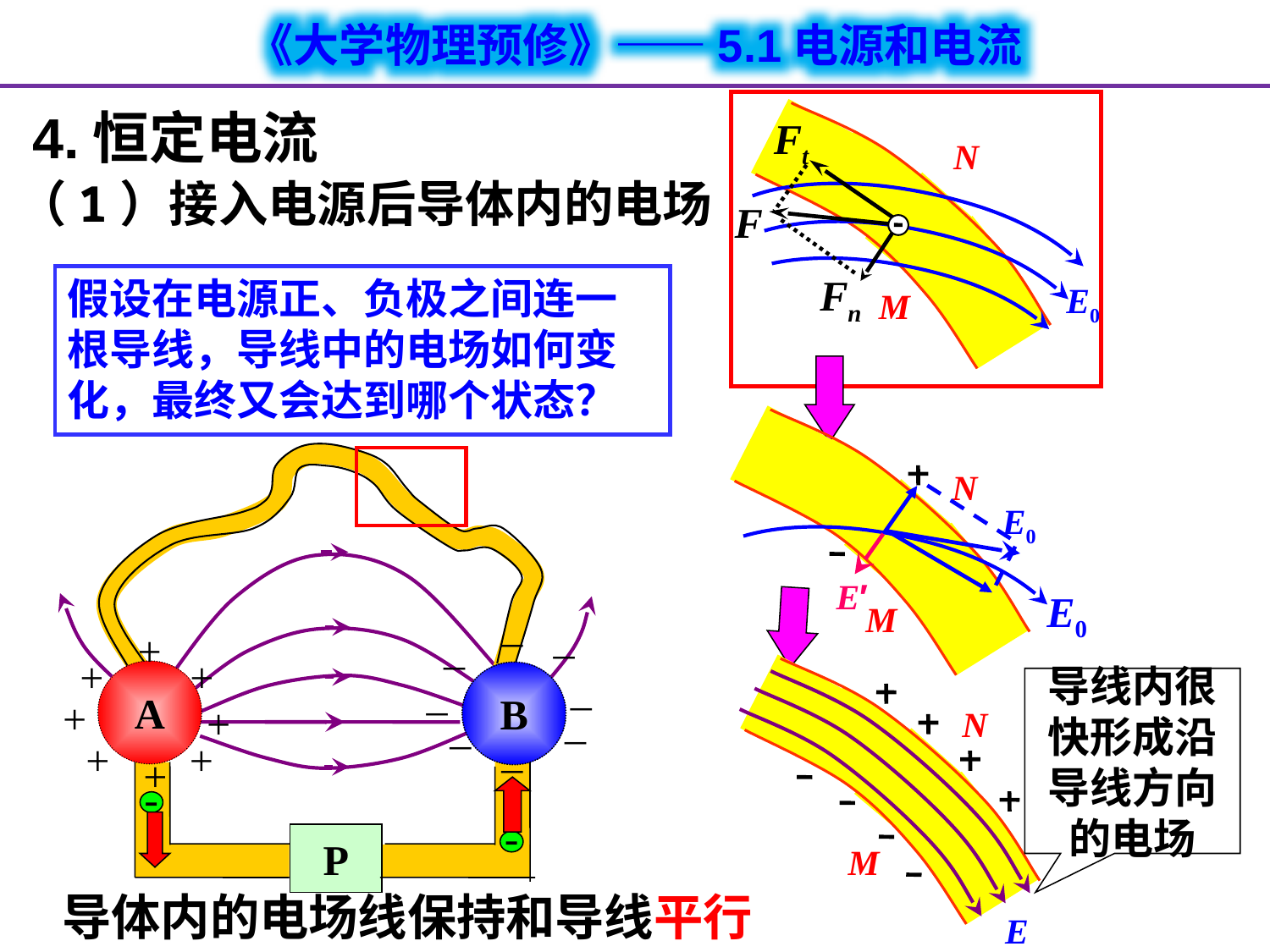

4.恒定电流

N

E0

M
Ft

Fn
（1）接入电源后导体内的电场
F

假设在电源正、负极之间连一根导线，导线中的电场如何变化，最终又会达到哪个状态？

N

E0

M

E0

E′

_

_
_
+
+
+
_

N

M

E
A
_
B
导线内很快形成沿导线方向的电场
+
_
+
_
_
+
+
+

-
P

-

导体内的电场线保持和导线平行